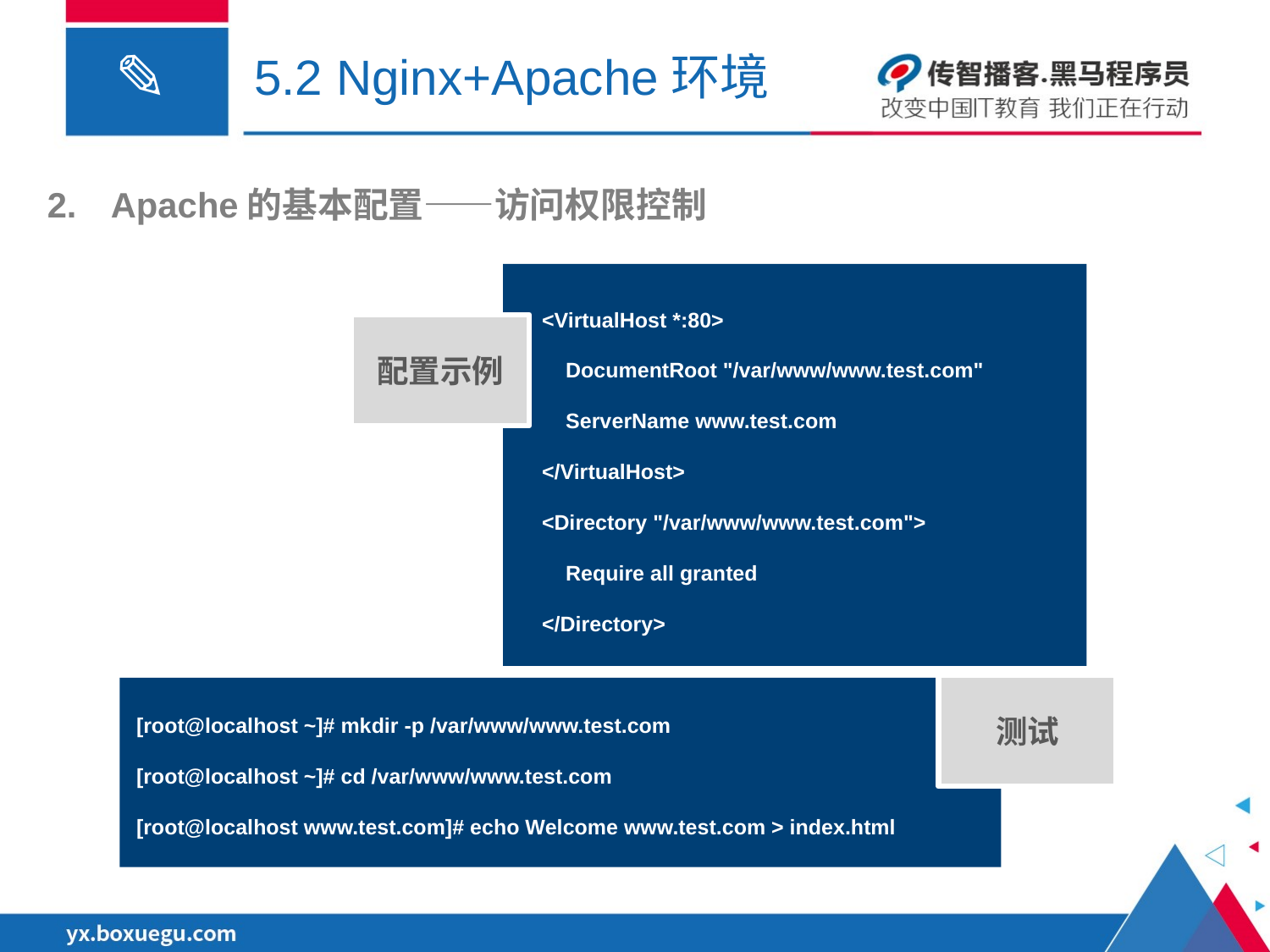

# 5.2 Nginx+Apache环境
Apache的基本配置——访问权限控制

<VirtualHost *:80>
    DocumentRoot "/var/www/www.test.com"
    ServerName www.test.com
</VirtualHost>
<Directory "/var/www/www.test.com">
    Require all granted
</Directory>
配置示例
测试

[root@localhost ~]# mkdir -p /var/www/www.test.com
[root@localhost ~]# cd /var/www/www.test.com
[root@localhost www.test.com]# echo Welcome www.test.com > index.html